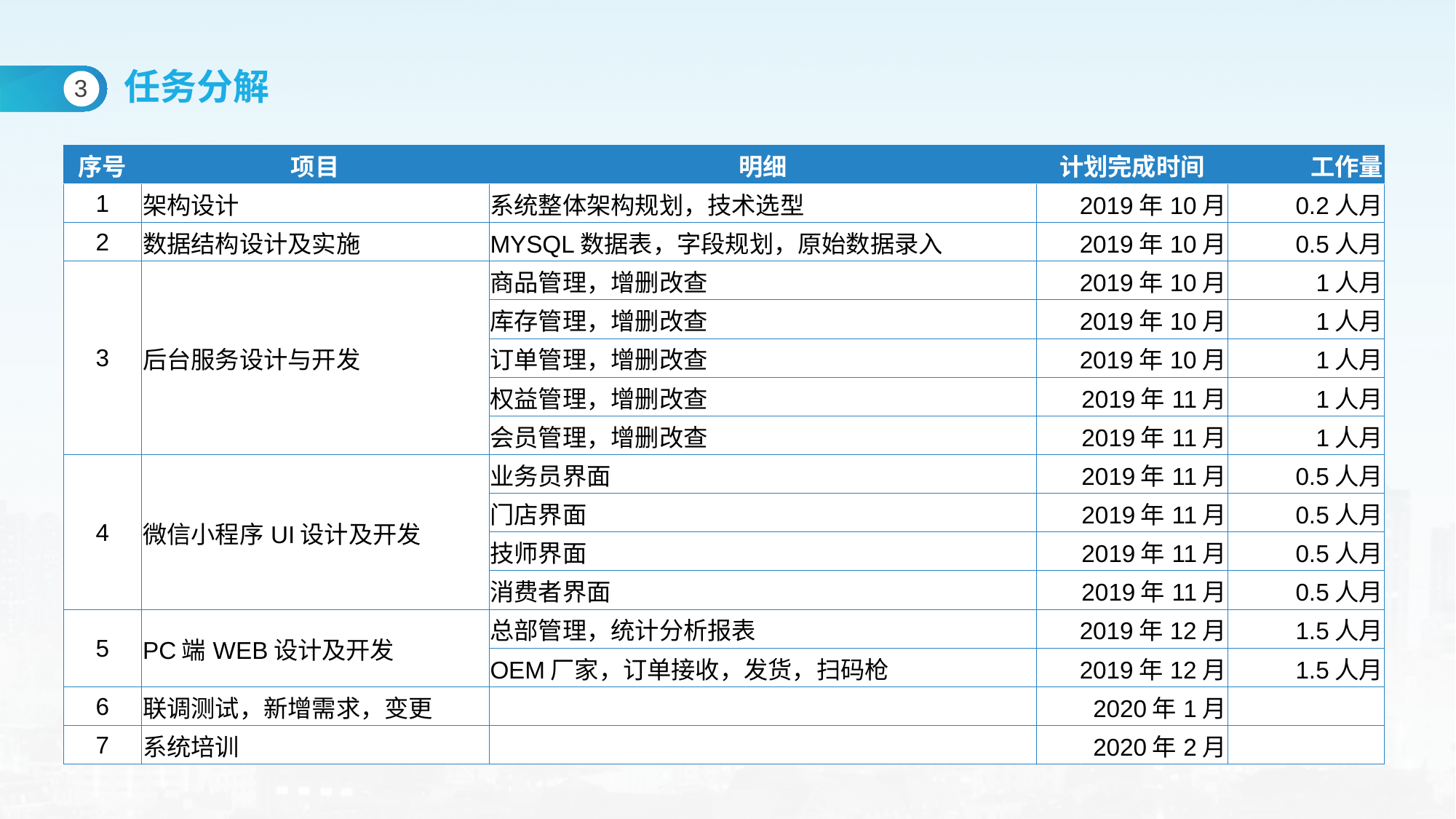

任务分解
3
| 序号 | 项目 | 明细 | 计划完成时间 | 工作量 |
| --- | --- | --- | --- | --- |
| 1 | 架构设计 | 系统整体架构规划，技术选型 | 2019年10月 | 0.2人月 |
| 2 | 数据结构设计及实施 | MYSQL数据表，字段规划，原始数据录入 | 2019年10月 | 0.5人月 |
| 3 | 后台服务设计与开发 | 商品管理，增删改查 | 2019年10月 | 1人月 |
|  |  | 库存管理，增删改查 | 2019年10月 | 1人月 |
|  |  | 订单管理，增删改查 | 2019年10月 | 1人月 |
|  |  | 权益管理，增删改查 | 2019年11月 | 1人月 |
|  |  | 会员管理，增删改查 | 2019年11月 | 1人月 |
| 4 | 微信小程序UI设计及开发 | 业务员界面 | 2019年11月 | 0.5人月 |
|  |  | 门店界面 | 2019年11月 | 0.5人月 |
|  |  | 技师界面 | 2019年11月 | 0.5人月 |
|  |  | 消费者界面 | 2019年11月 | 0.5人月 |
| 5 | PC端WEB设计及开发 | 总部管理，统计分析报表 | 2019年12月 | 1.5人月 |
|  |  | OEM厂家，订单接收，发货，扫码枪 | 2019年12月 | 1.5人月 |
| 6 | 联调测试，新增需求，变更 |  | 2020年1月 |  |
| 7 | 系统培训 |  | 2020年2月 |  |